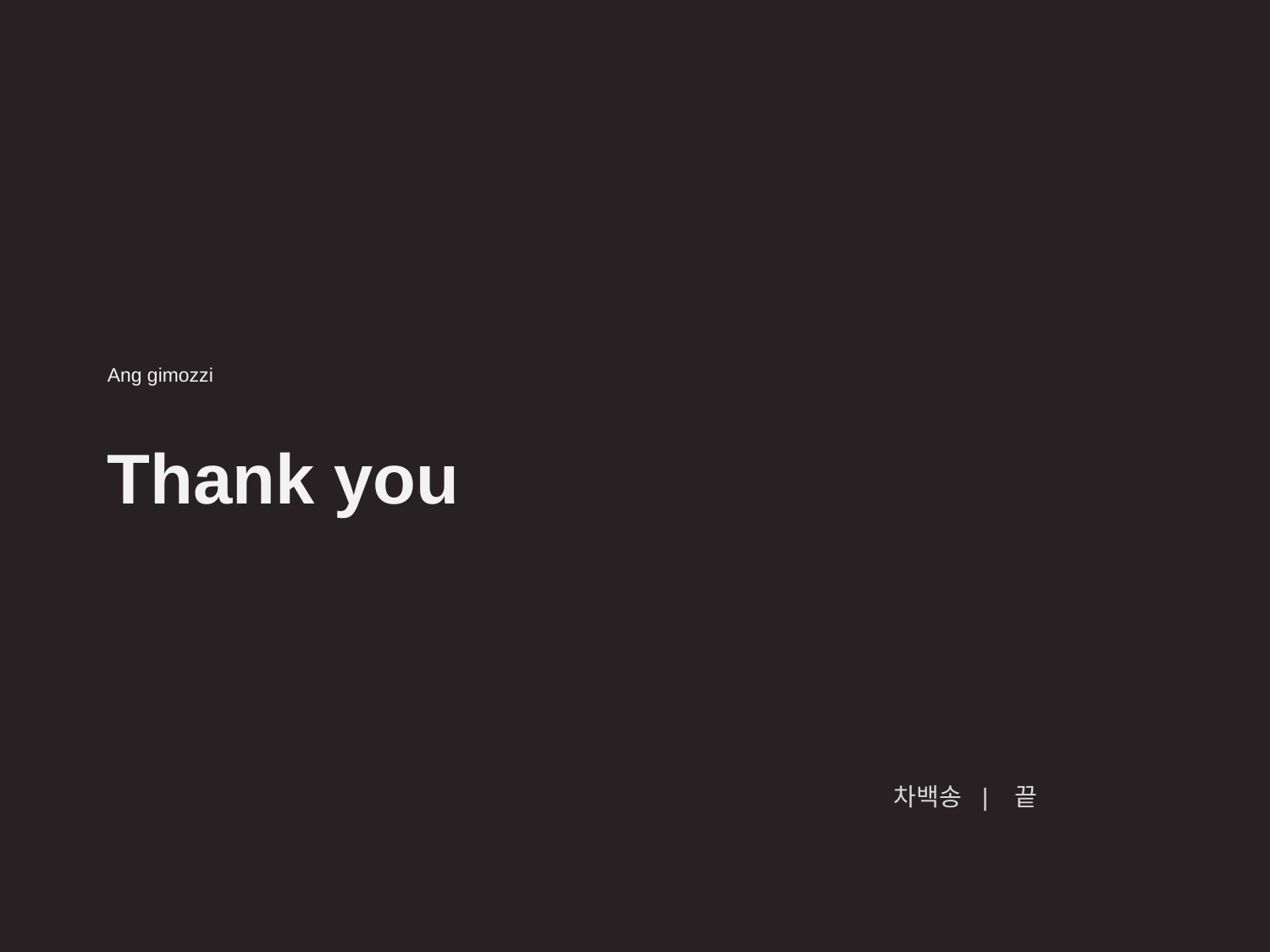

Ang gimozzi
Thank you
차백송  |   끝